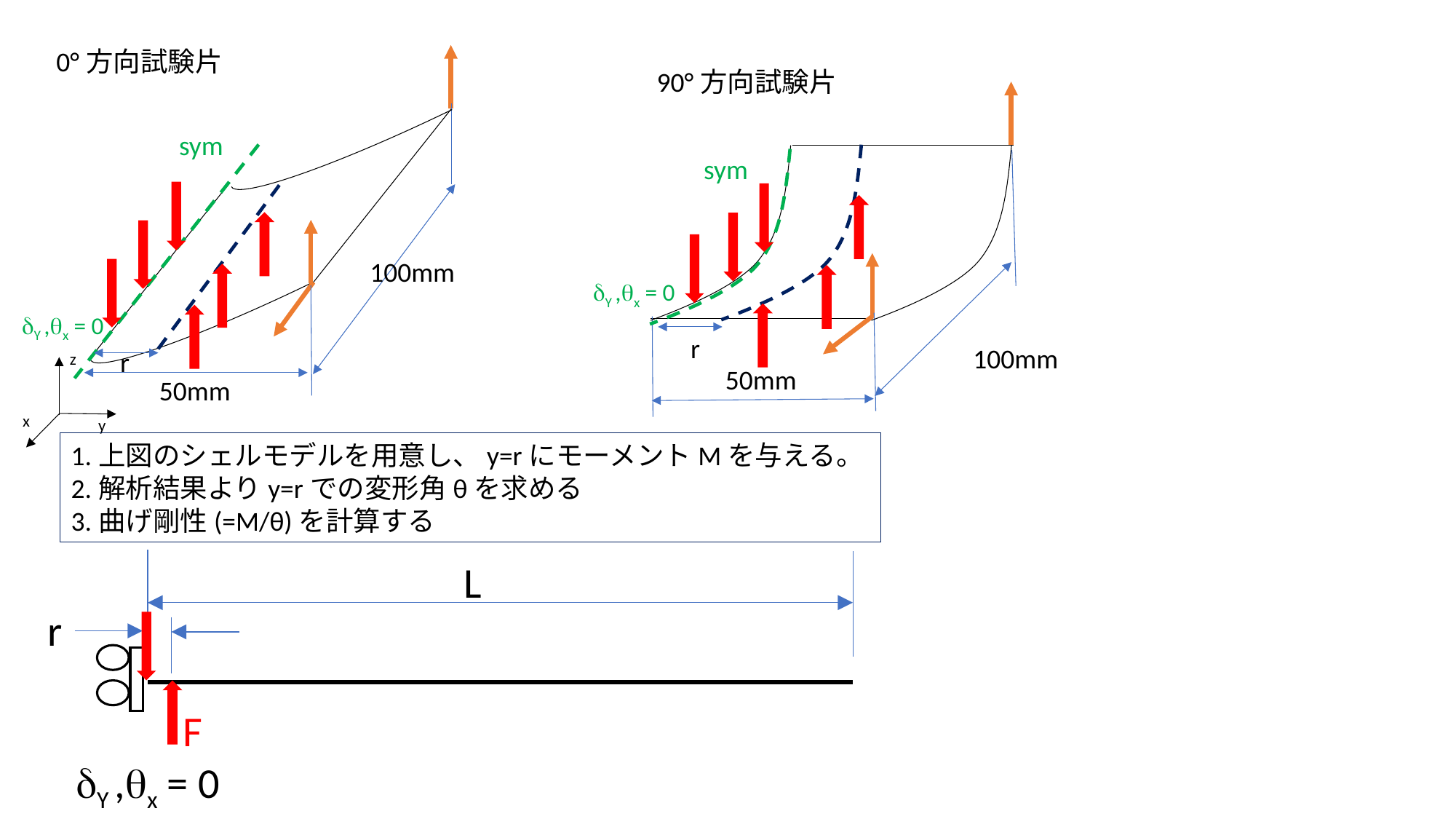

0°方向試験片
50mm
sym
100mm

90°方向試験片

50mm
sym

100mm

δY ,θx = 0

δY ,θx = 0
r
r
z
x
y
1.上図のシェルモデルを用意し、y=rにモーメントMを与える。
2.解析結果よりy=rでの変形角θを求める
3.曲げ剛性(=M/θ)を計算する
L
r

δY ,θx = 0

F